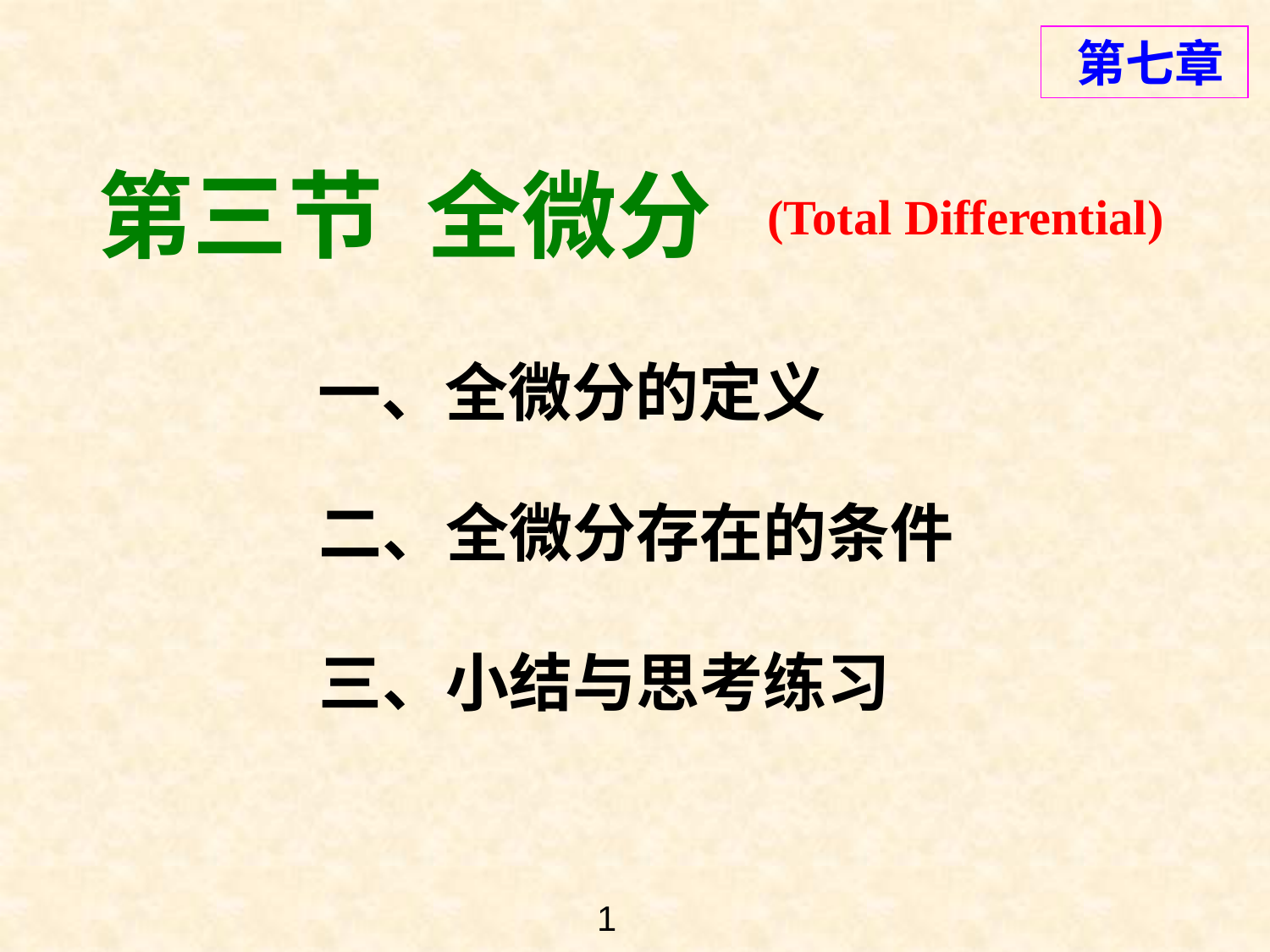

第七章
# 第三节  全微分
(Total Differential)
一、全微分的定义
二、全微分存在的条件
三、小结与思考练习
1